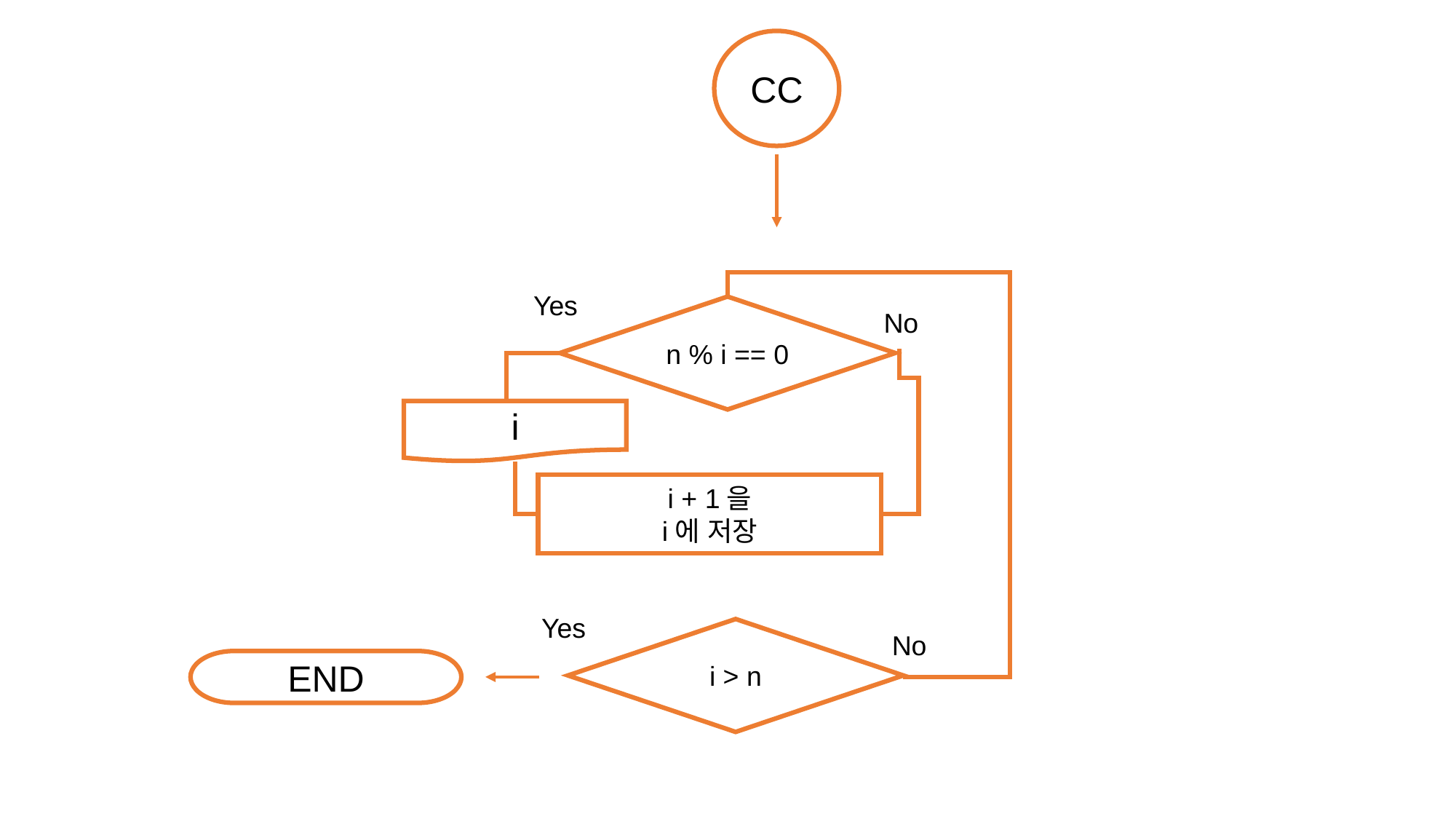

CC
Yes
n % i == 0
No
i
i + 1을
i에 저장
Yes
i > n
No
END